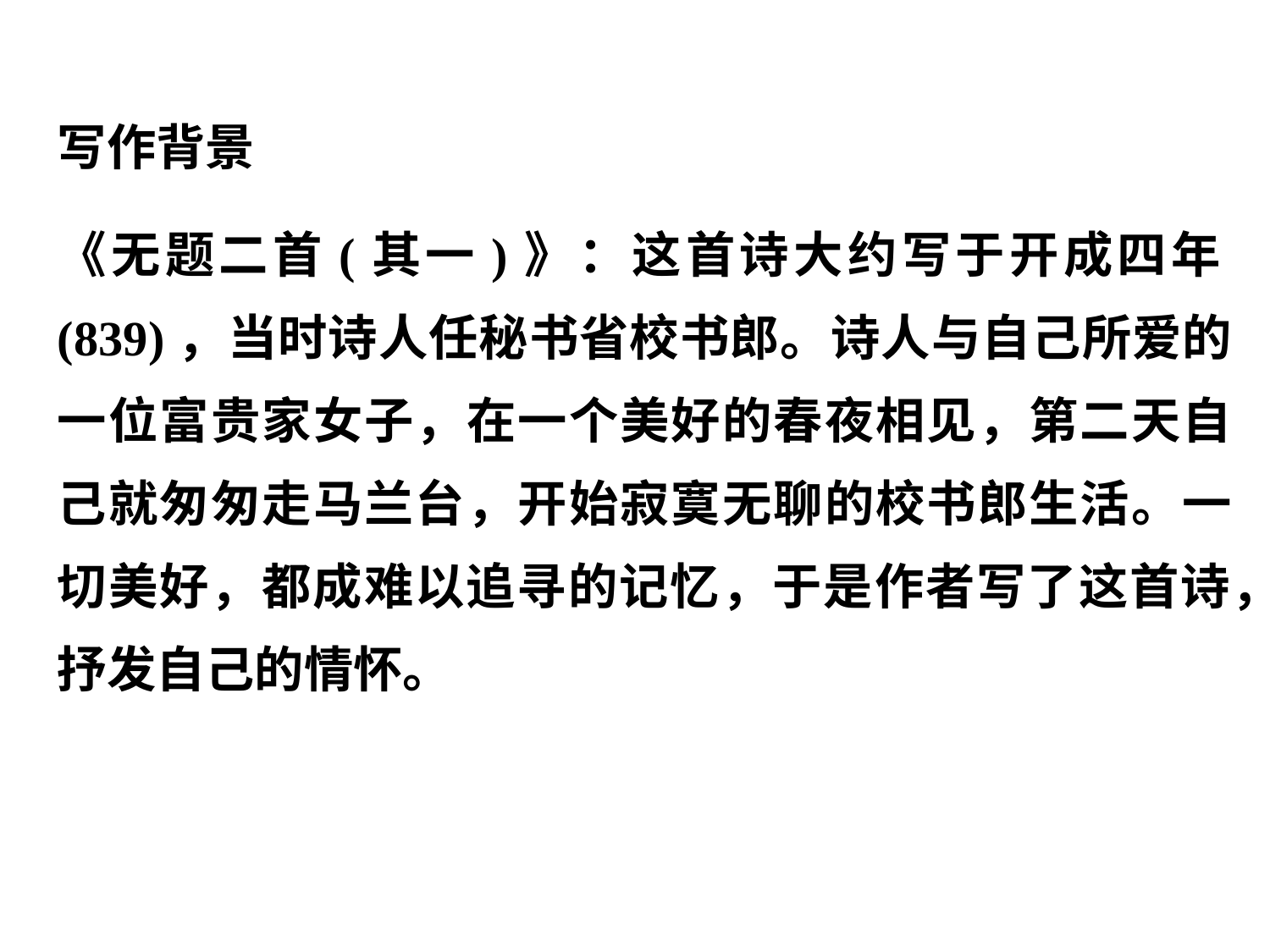

写作背景
《无题二首(其一)》：这首诗大约写于开成四年(839)，当时诗人任秘书省校书郎。诗人与自己所爱的一位富贵家女子，在一个美好的春夜相见，第二天自己就匆匆走马兰台，开始寂寞无聊的校书郎生活。一切美好，都成难以追寻的记忆，于是作者写了这首诗，抒发自己的情怀。